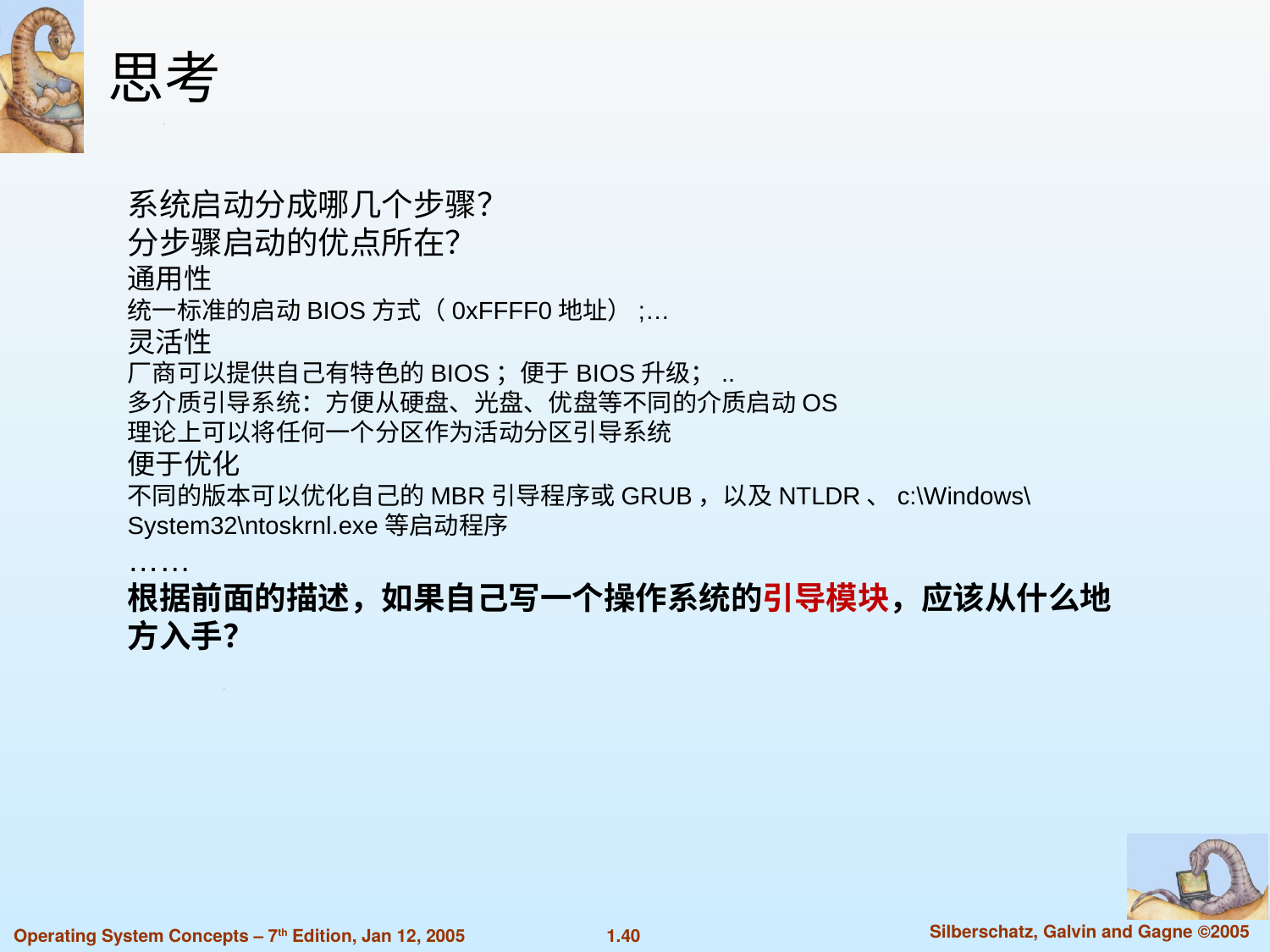

思考
系统启动分成哪几个步骤？
分步骤启动的优点所在？
通用性
统一标准的启动BIOS方式（0xFFFF0地址）;…
灵活性
厂商可以提供自己有特色的BIOS；便于BIOS升级；..
多介质引导系统：方便从硬盘、光盘、优盘等不同的介质启动OS
理论上可以将任何一个分区作为活动分区引导系统
便于优化
不同的版本可以优化自己的MBR引导程序或GRUB，以及NTLDR、c:\Windows\System32\ntoskrnl.exe等启动程序
……
根据前面的描述，如果自己写一个操作系统的引导模块，应该从什么地方入手？